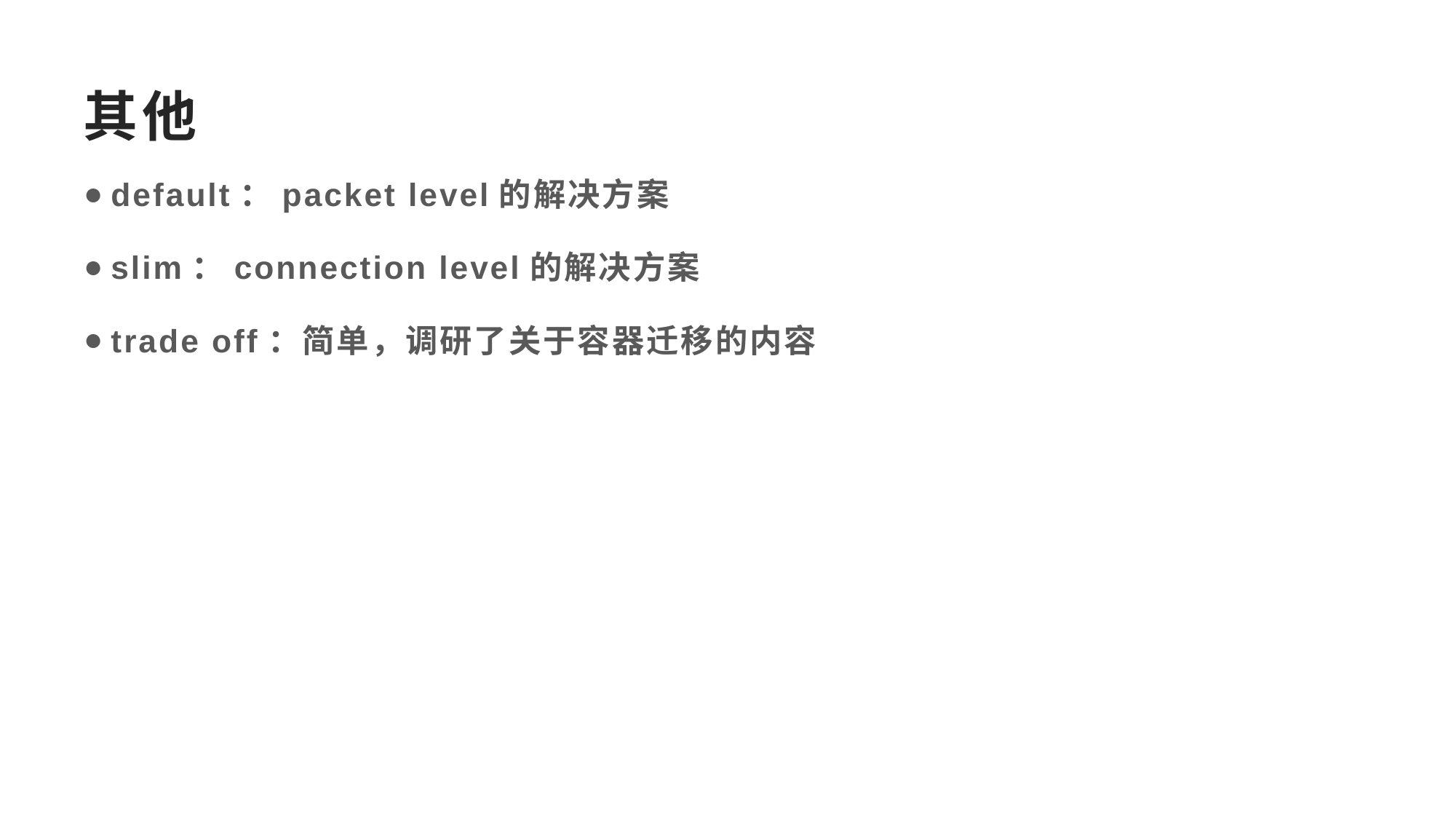

# 其他

default：packet level的解决方案
slim：connection level的解决方案
trade off：简单，调研了关于容器迁移的内容